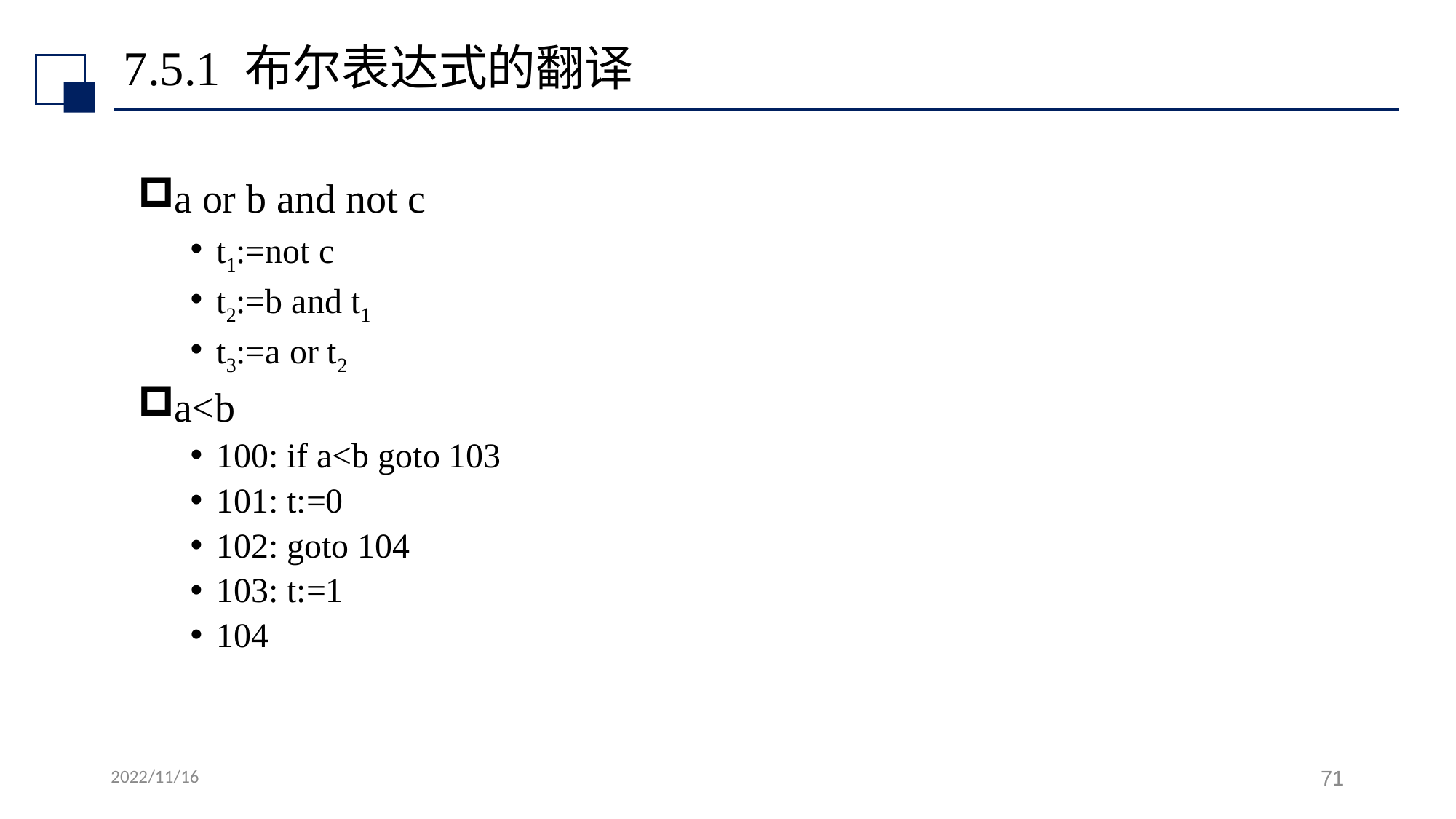

# 7.5.1 布尔表达式的翻译
a or b and not c
t1:=not c
t2:=b and t1
t3:=a or t2
a<b
100: if a<b goto 103
101: t:=0
102: goto 104
103: t:=1
104
2022/11/16
71